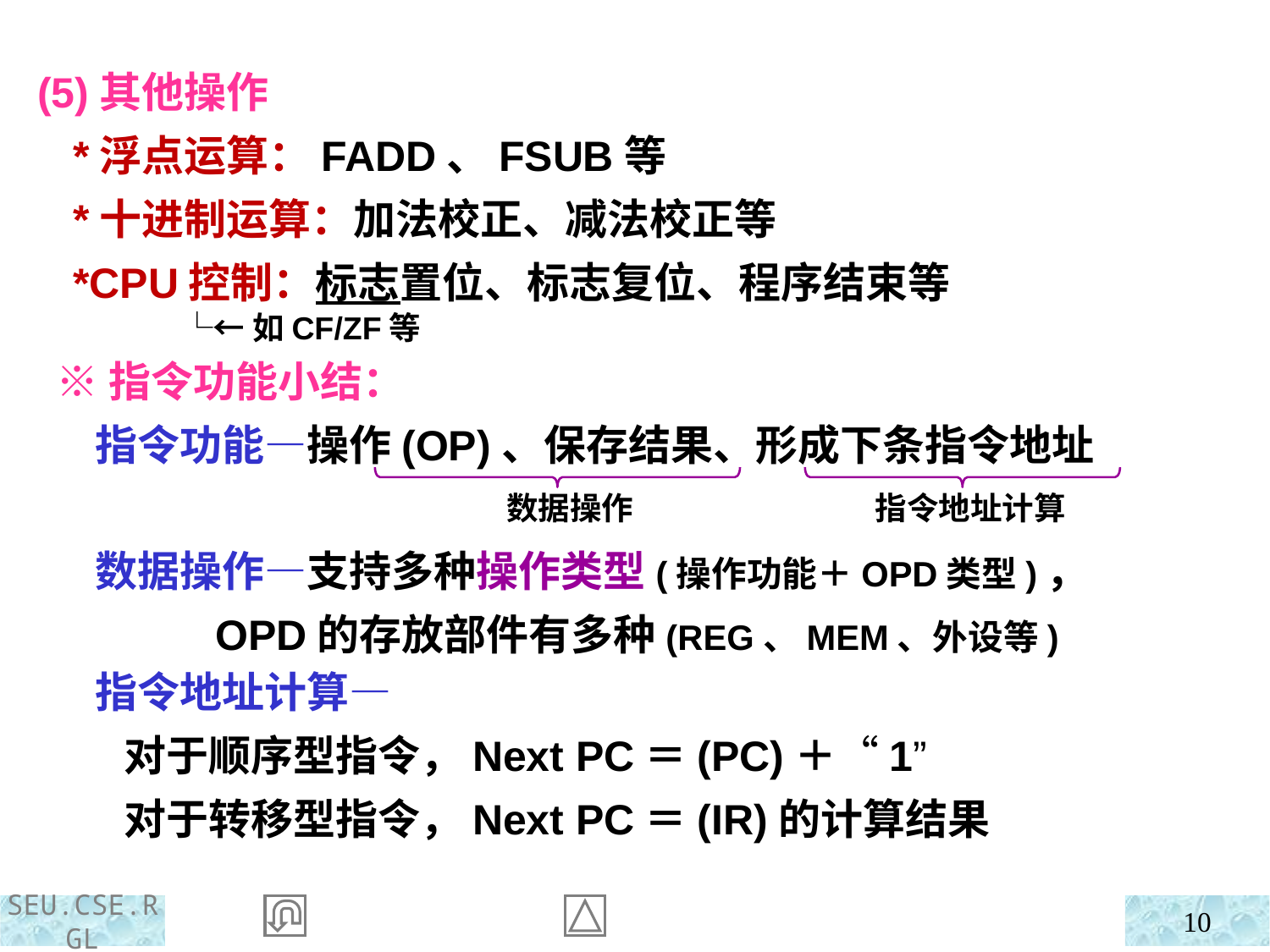

(5)其他操作
   *浮点运算：FADD、FSUB等
   *十进制运算：加法校正、减法校正等
   *CPU控制：标志置位、标志复位、程序结束等
                    └←如CF/ZF等
  ※指令功能小结：
     指令功能—操作(OP)、保存结果、形成下条指令地址

数据操作
指令地址计算
     数据操作—支持多种操作类型(操作功能＋OPD类型)，
               OPD的存放部件有多种(REG、MEM、外设等)
     指令地址计算—
        对于顺序型指令，Next PC＝(PC)＋“1”
        对于转移型指令，Next PC＝(IR)的计算结果

10